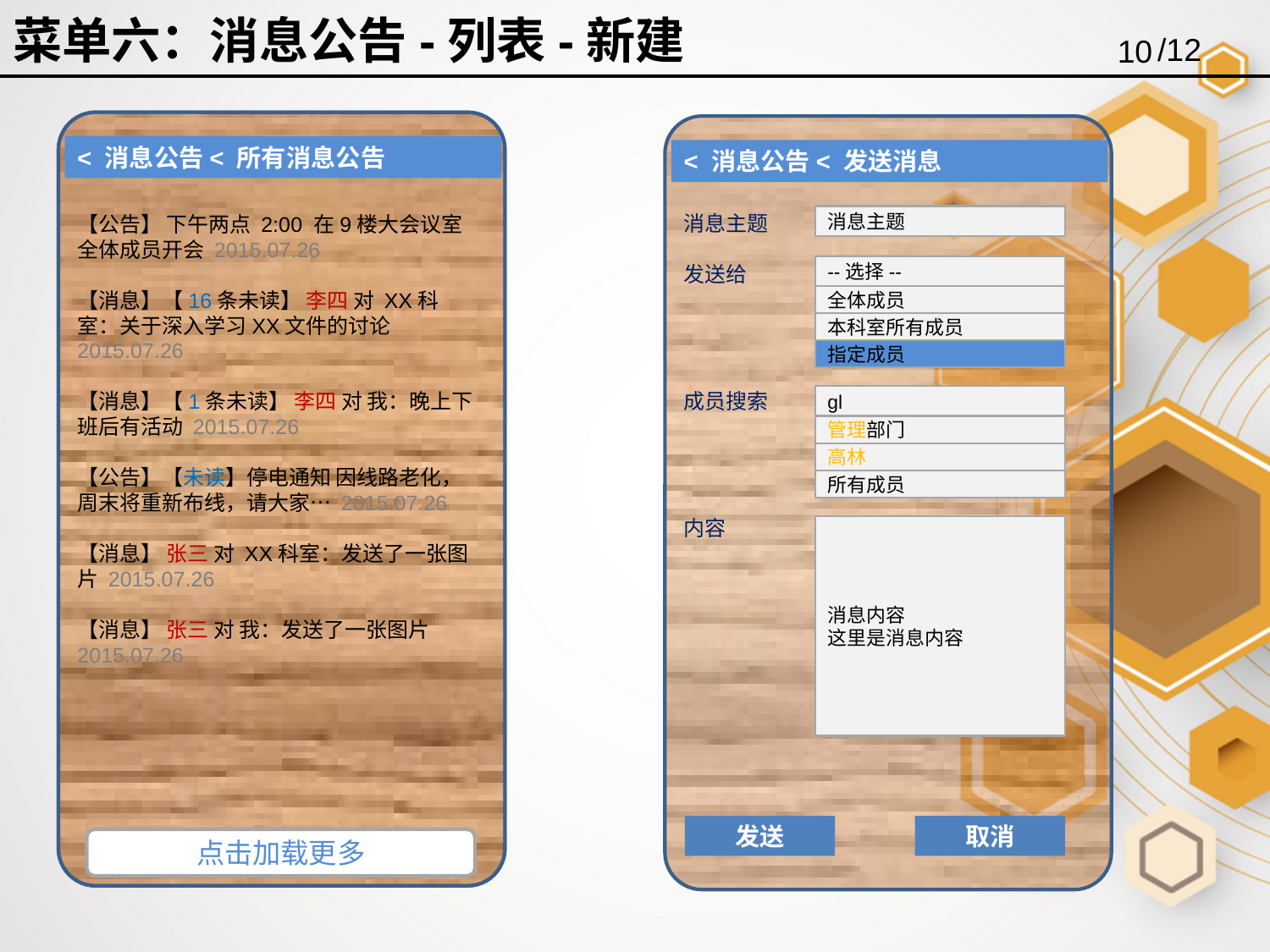

# 菜单六：消息公告-列表-新建
10

< 消息公告< 所有消息公告
< 消息公告< 发送消息
消息主题

发送给

成员搜索

内容
【公告】 下午两点 2:00 在9楼大会议室全体成员开会 2015.07.26

【消息】【16条未读】 李四 对 XX科室：关于深入学习XX文件的讨论 2015.07.26

【消息】【1条未读】 李四 对 我：晚上下班后有活动 2015.07.26

【公告】【未读】停电通知 因线路老化，周末将重新布线，请大家… 2015.07.26

【消息】 张三 对 XX科室：发送了一张图片 2015.07.26

【消息】 张三 对 我：发送了一张图片 2015.07.26

消息主题
--选择--
全体成员
本科室所有成员
指定成员
gl
管理部门
高林
所有成员
消息内容
这里是消息内容
发送
取消
点击加载更多